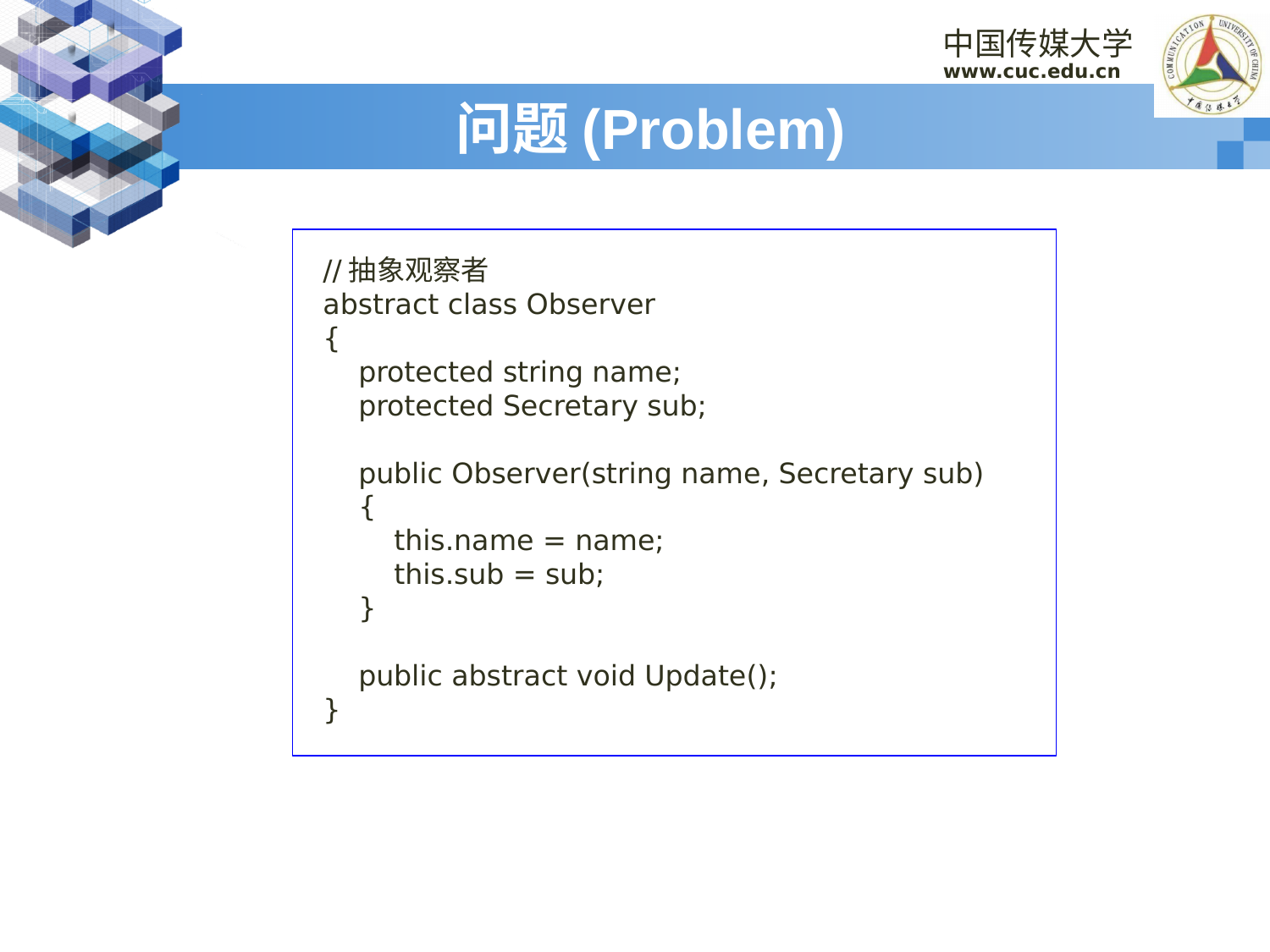

# 问题(Problem)

    //抽象观察者
    abstract class Observer
    {
        protected string name;
        protected Secretary sub;

        public Observer(string name, Secretary sub)
        {
            this.name = name;
            this.sub = sub;
        }

        public abstract void Update();
    }